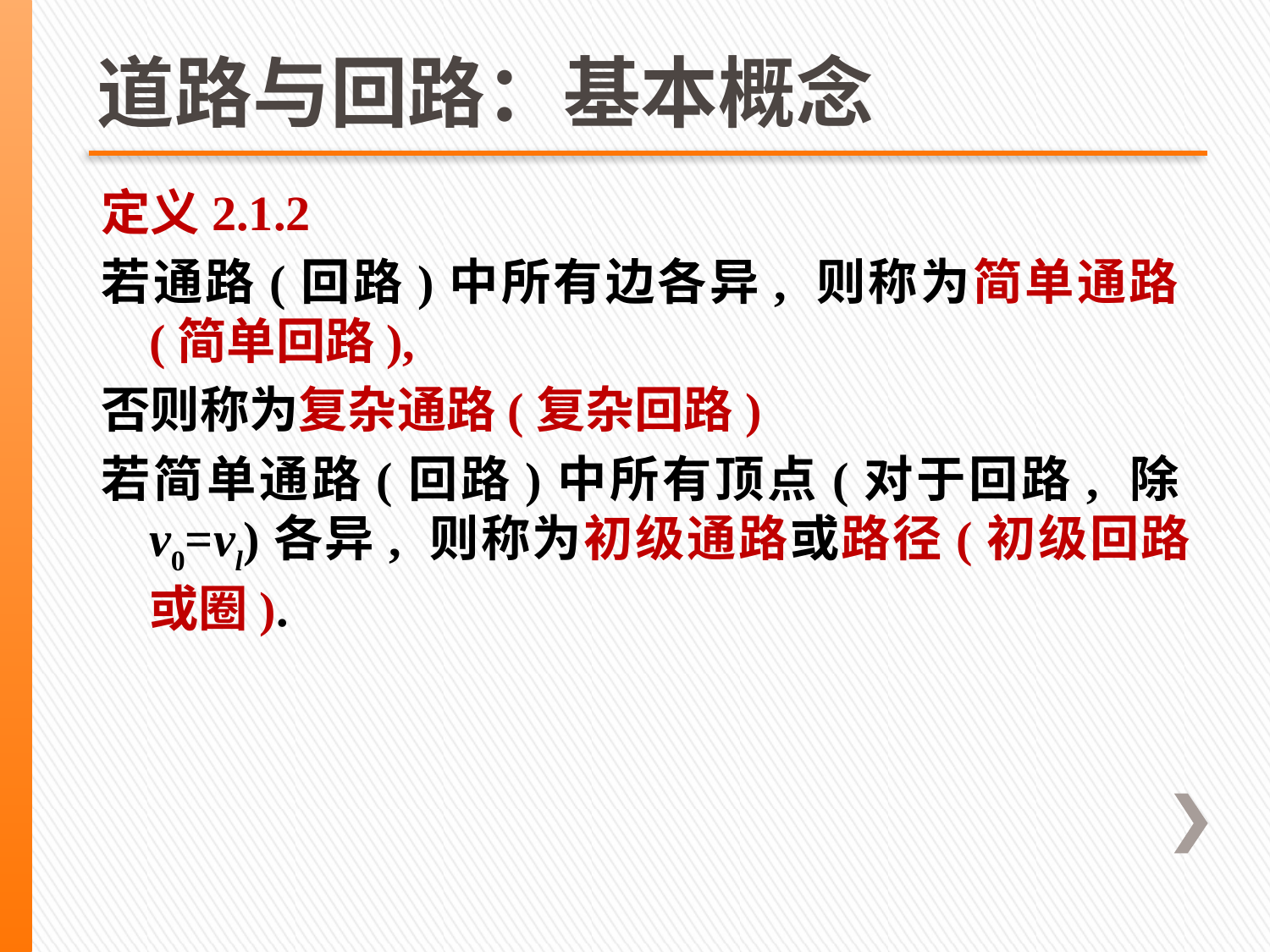

# 道路与回路：基本概念
定义2.1.2
若通路(回路)中所有边各异, 则称为简单通路(简单回路),
否则称为复杂通路(复杂回路)
若简单通路(回路)中所有顶点(对于回路, 除v0=vl)各异, 则称为初级通路或路径(初级回路或圈).